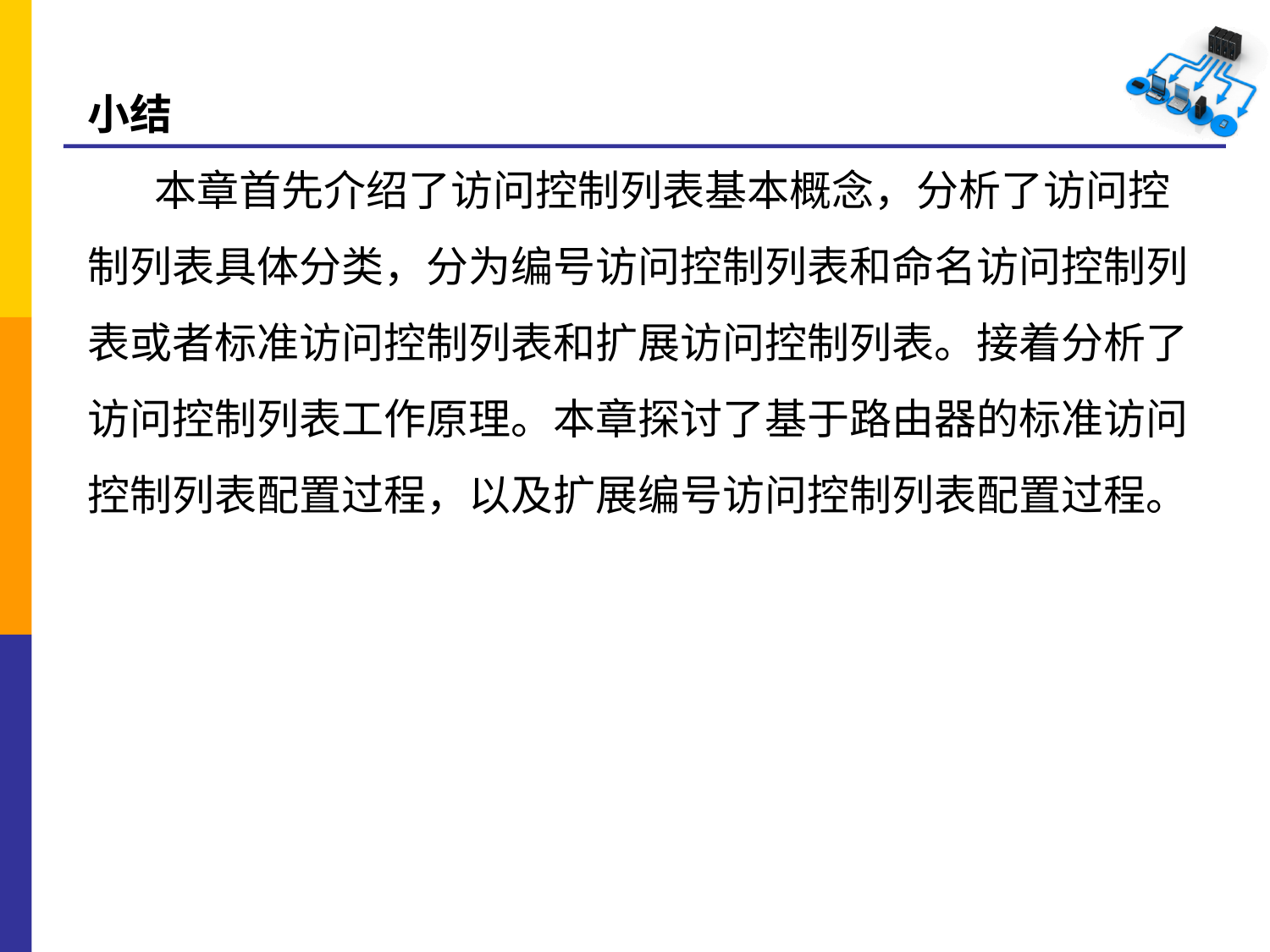

小结
      本章首先介绍了访问控制列表基本概念，分析了访问控制列表具体分类，分为编号访问控制列表和命名访问控制列表或者标准访问控制列表和扩展访问控制列表。接着分析了访问控制列表工作原理。本章探讨了基于路由器的标准访问控制列表配置过程，以及扩展编号访问控制列表配置过程。